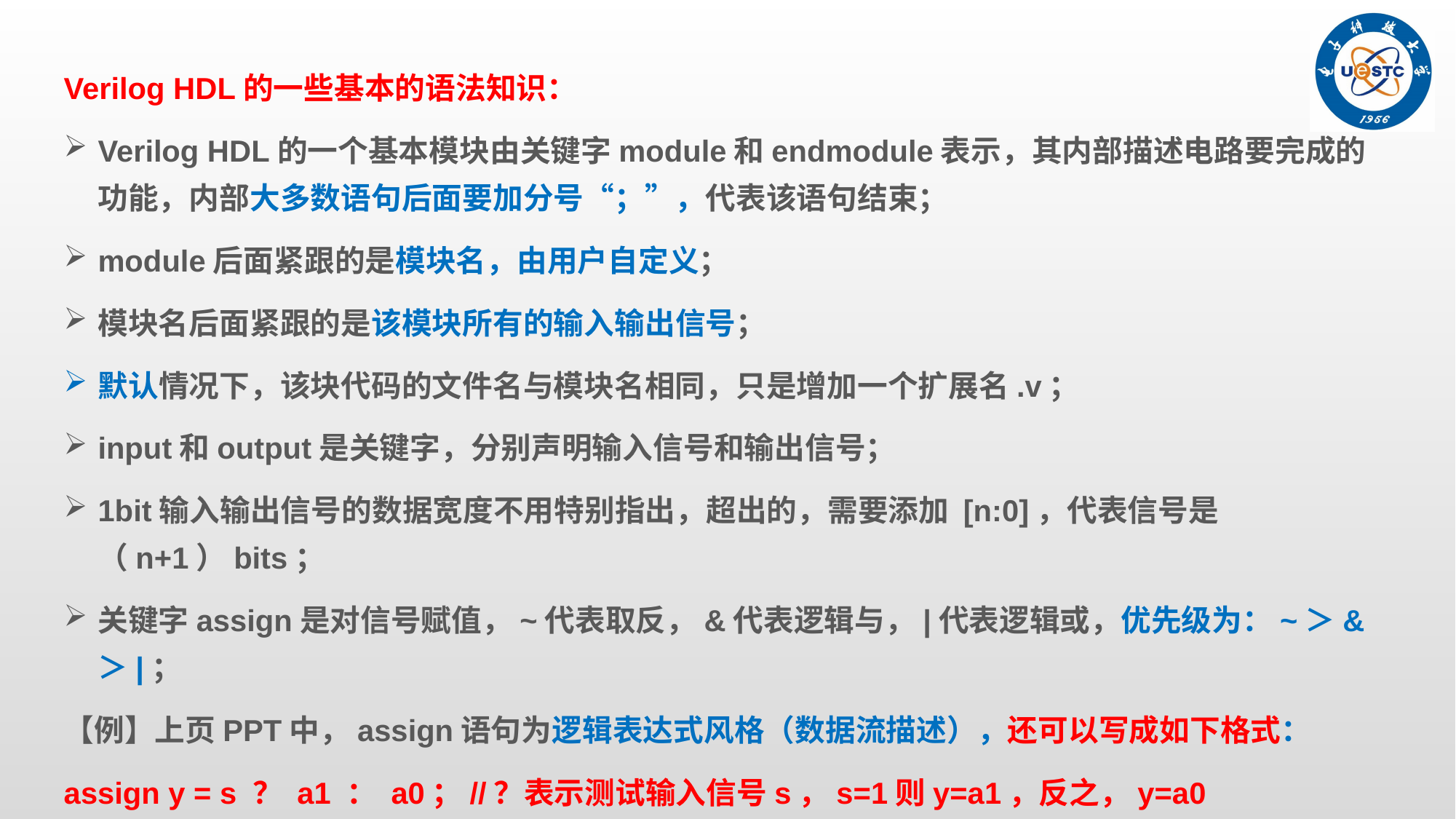

Verilog HDL的一些基本的语法知识：
Verilog HDL的一个基本模块由关键字module和endmodule表示，其内部描述电路要完成的功能，内部大多数语句后面要加分号“；”，代表该语句结束；
module后面紧跟的是模块名，由用户自定义；
模块名后面紧跟的是该模块所有的输入输出信号；
默认情况下，该块代码的文件名与模块名相同，只是增加一个扩展名.v；
input和output是关键字，分别声明输入信号和输出信号；
1bit输入输出信号的数据宽度不用特别指出，超出的，需要添加 [n:0]，代表信号是（n+1）bits；
关键字assign是对信号赋值，~代表取反，&代表逻辑与，|代表逻辑或，优先级为：~＞&＞|；
【例】上页PPT中，assign语句为逻辑表达式风格（数据流描述），还可以写成如下格式：
assign y = s ？ a1 ： a0；//？表示测试输入信号s，s=1则y=a1，反之，y=a0